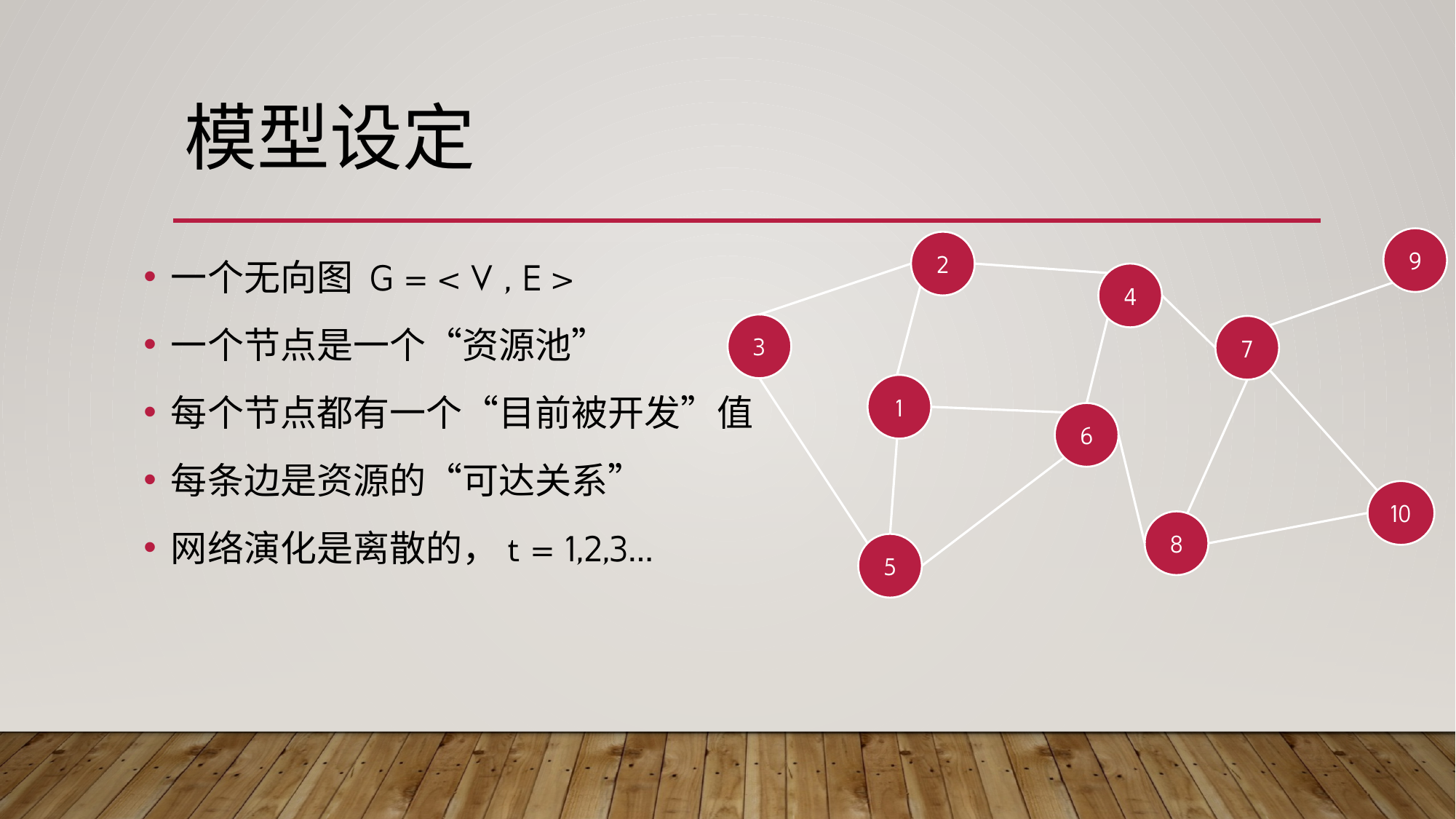

# 模型设定
9
2
4
3
7
1
6
10
8
5
一个无向图 G = < V , E >
一个节点是一个“资源池”
每个节点都有一个“目前被开发”值
每条边是资源的“可达关系”
网络演化是离散的，t = 1,2,3…